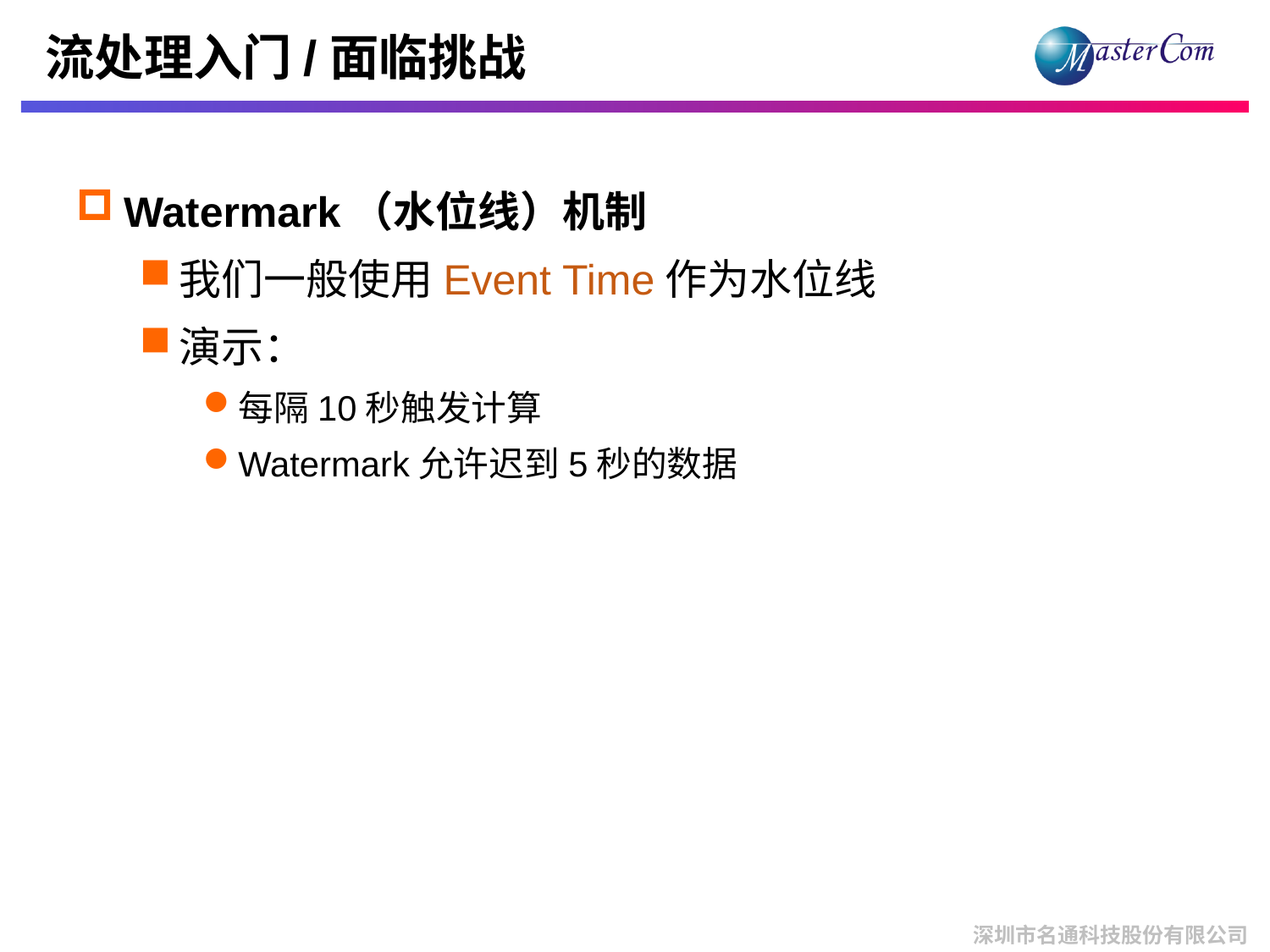

# 流处理入门/面临挑战
Watermark（水位线）机制
我们一般使用Event Time作为水位线
演示：
每隔10秒触发计算
Watermark允许迟到5秒的数据